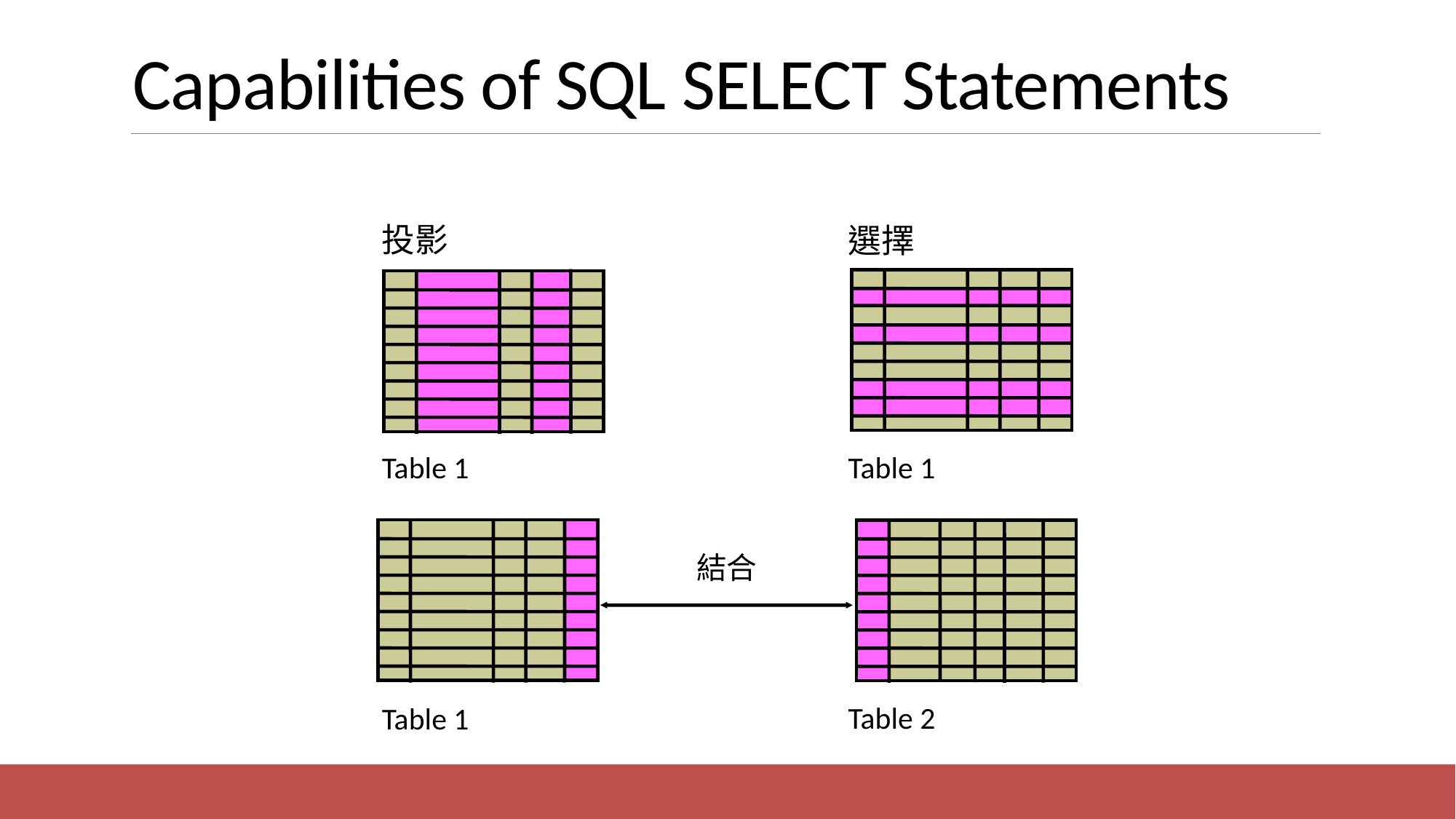

# Capabilities of SQL SELECT Statements
投影
選擇

Table 1
Table 1

結合

Table 2
Table 1